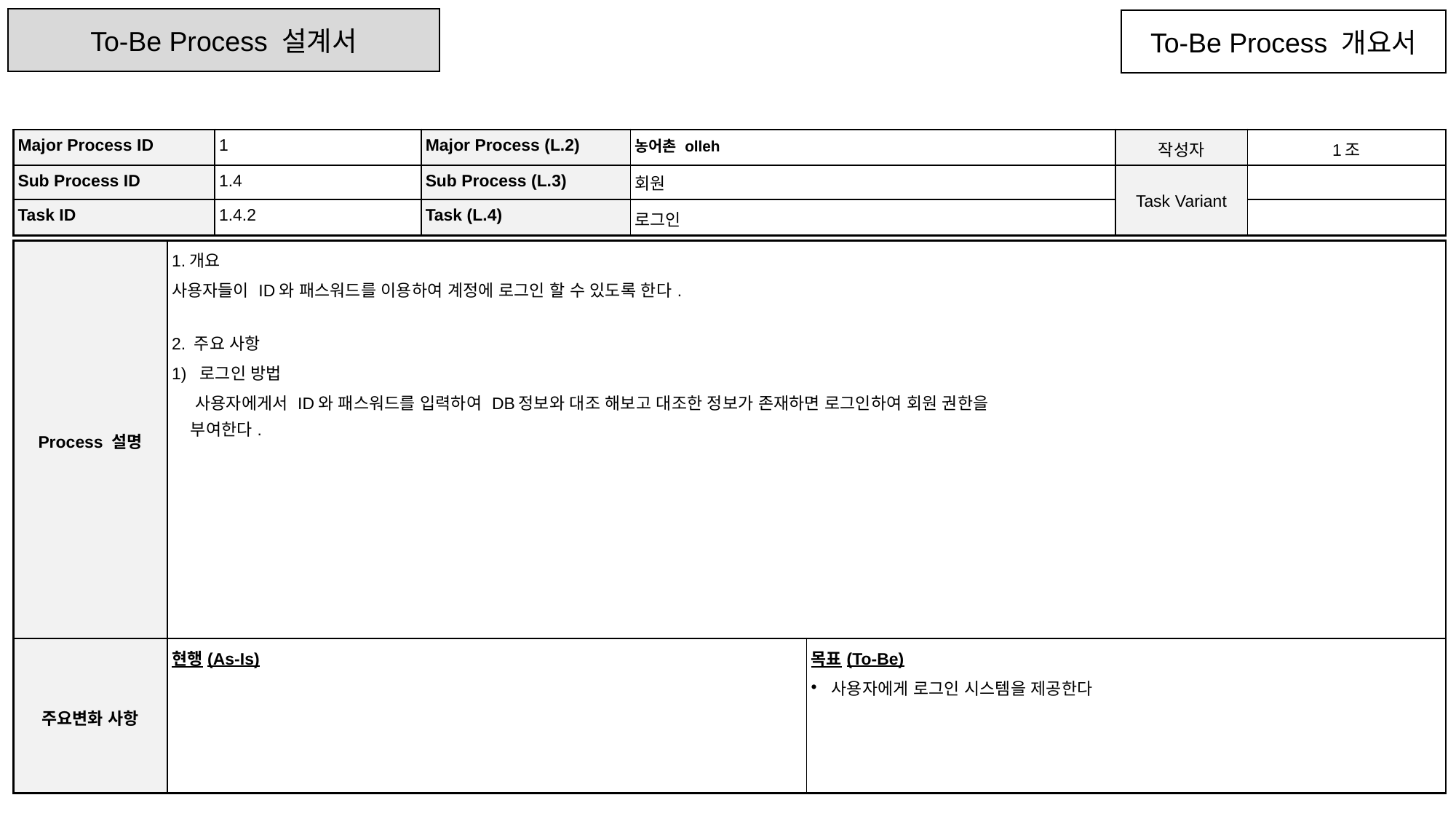

To-Be Process 설계서
To-Be Process 개요서
| Major Process ID | 1 | Major Process (L.2) | 농어촌 olleh | 작성자 | 1조 |
| --- | --- | --- | --- | --- | --- |
| Sub Process ID | 1.4 | Sub Process (L.3) | 회원 | Task Variant |  |
| Task ID | 1.4.2 | Task (L.4) | 로그인 |  |  |
| Process 설명 | 1.개요 사용자들이 ID와 패스워드를 이용하여 계정에 로그인 할 수 있도록 한다. 2. 주요 사항 1) 로그인 방법 사용자에게서 ID와 패스워드를 입력하여 DB정보와 대조 해보고 대조한 정보가 존재하면 로그인하여 회원 권한을 부여한다. |  |
| --- | --- | --- |
| 주요변화 사항 | 현행(As-Is) | 목표(To-Be) 사용자에게 로그인 시스템을 제공한다 |